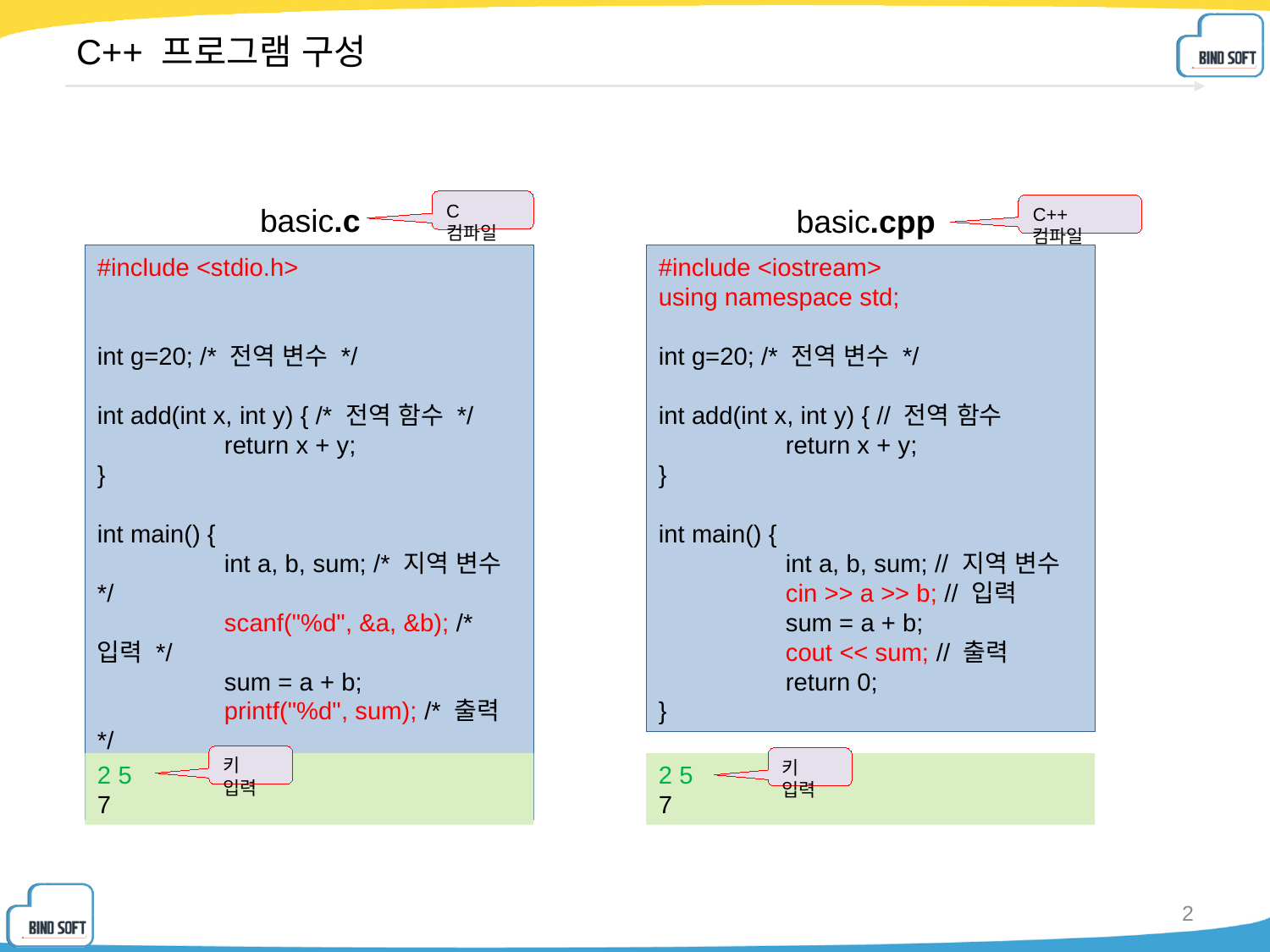

# C++ 프로그램 구성
C 컴파일
basic.c
basic.cpp
C++ 컴파일
#include <stdio.h>

int g=20; /* 전역 변수 */

int add(int x, int y) { /* 전역 함수 */
	return x + y;
}

int main() {
	int a, b, sum; /* 지역 변수 */
	scanf("%d", &a, &b); /* 입력 */
	sum = a + b;
	printf("%d", sum); /* 출력 */
	return 0;
}
#include <iostream>
using namespace std;

int g=20; /* 전역 변수 */

int add(int x, int y) { // 전역 함수
	return x + y;
}

int main() {
	int a, b, sum; // 지역 변수
	cin >> a >> b; // 입력
	sum = a + b;
	cout << sum; // 출력
	return 0;
}
키 입력
키 입력
2 5
7
2 5
7
2